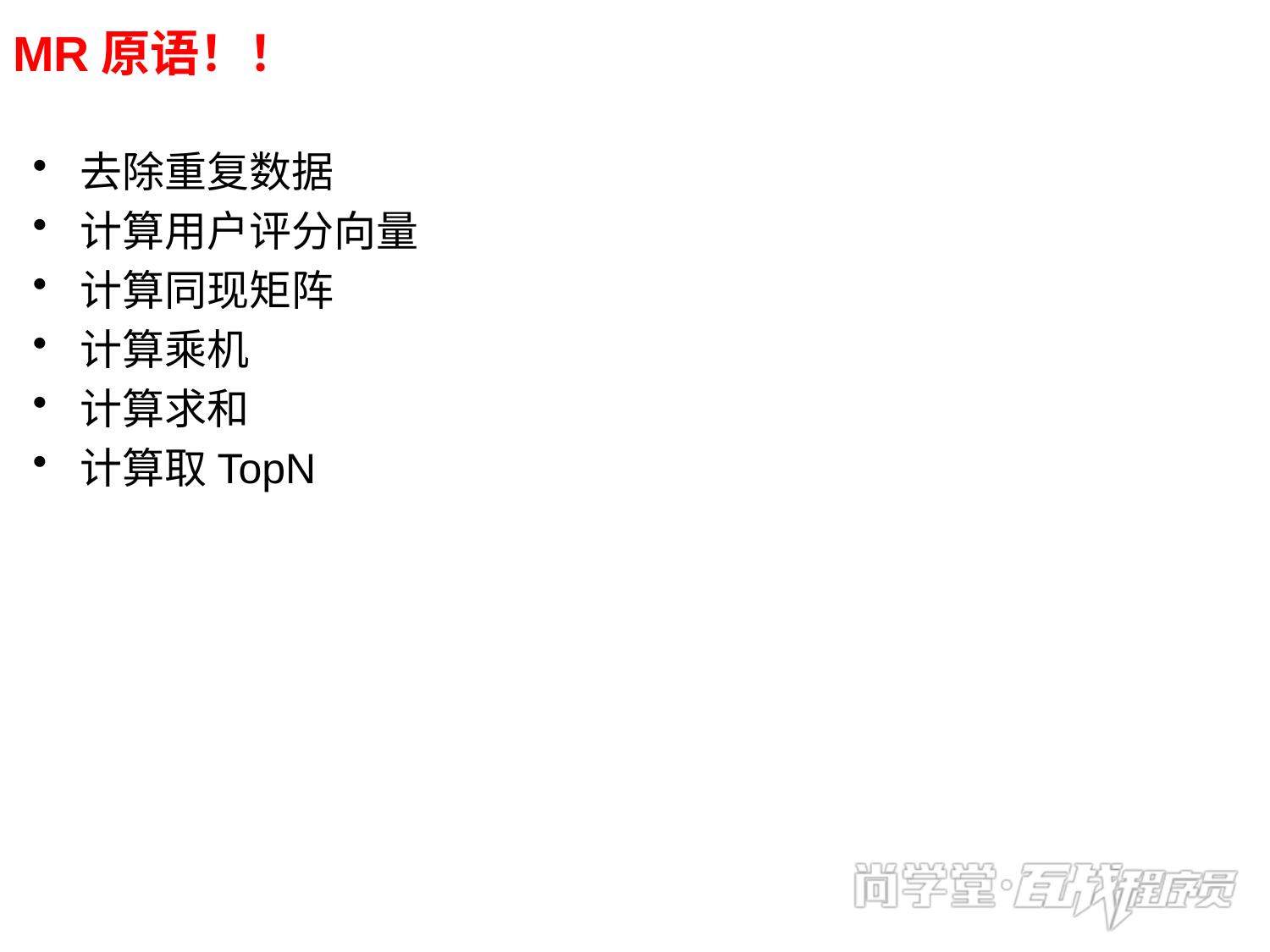

# MR原语！！
去除重复数据
计算用户评分向量
计算同现矩阵
计算乘机
计算求和
计算取TopN